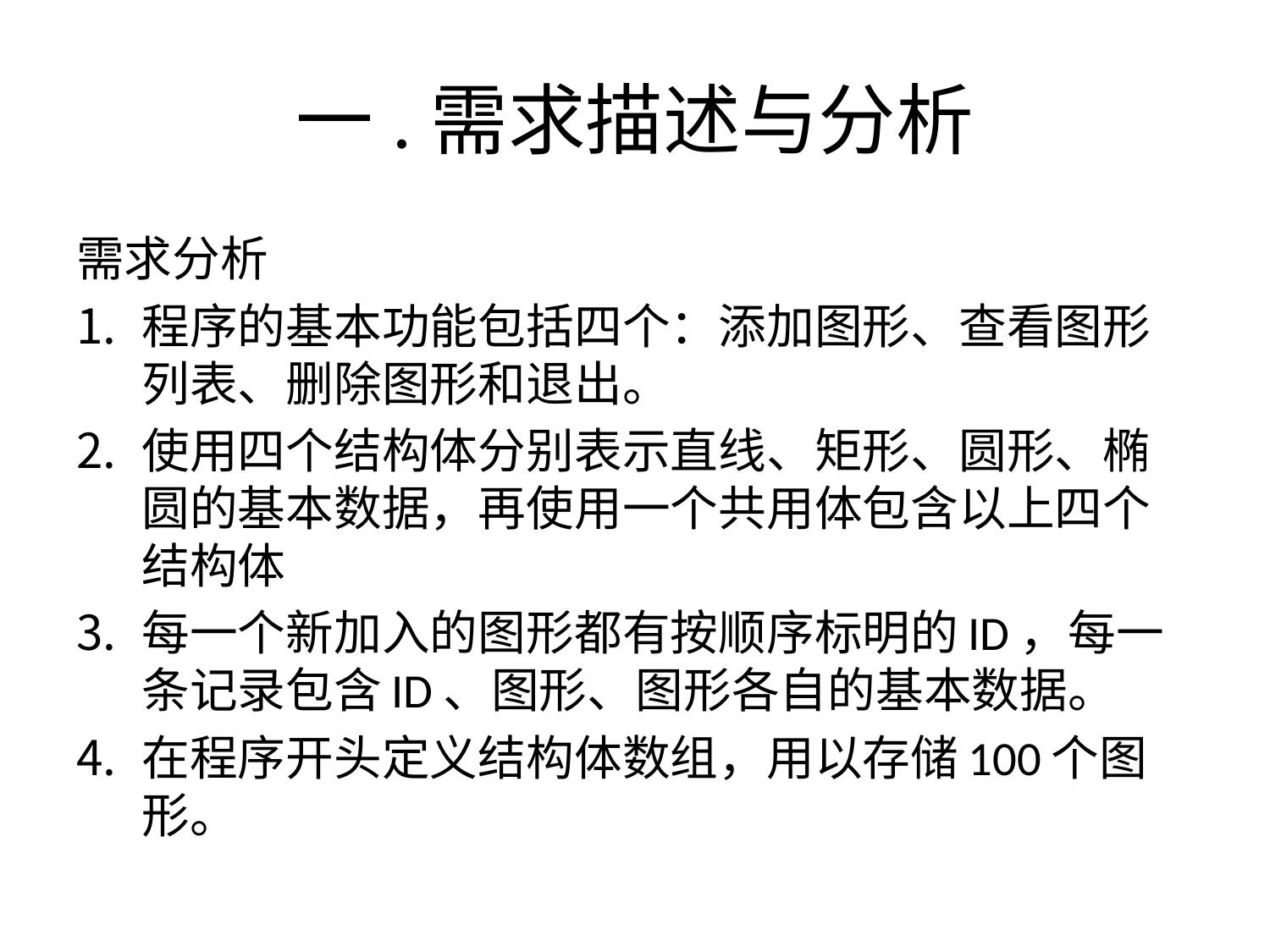

# 一.需求描述与分析
需求分析
程序的基本功能包括四个：添加图形、查看图形列表、删除图形和退出。
使用四个结构体分别表示直线、矩形、圆形、椭圆的基本数据，再使用一个共用体包含以上四个结构体
每一个新加入的图形都有按顺序标明的ID，每一条记录包含ID、图形、图形各自的基本数据。
在程序开头定义结构体数组，用以存储100个图形。